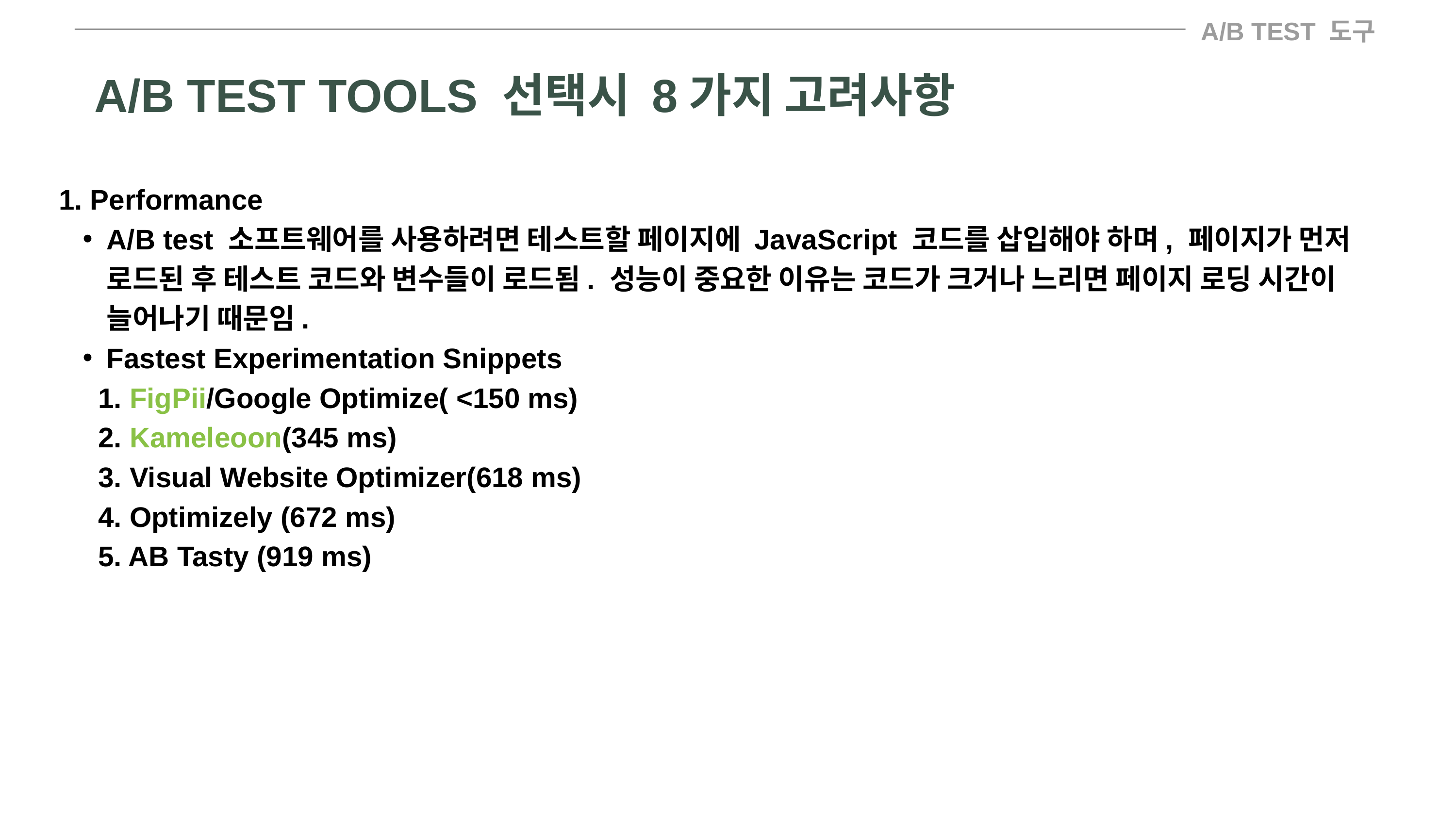

A/B TEST 도구

A/B TEST TOOLS 선택시 8가지 고려사항

1. Performance
A/B test 소프트웨어를 사용하려면 테스트할 페이지에 JavaScript 코드를 삽입해야 하며, 페이지가 먼저 로드된 후 테스트 코드와 변수들이 로드됨. 성능이 중요한 이유는 코드가 크거나 느리면 페이지 로딩 시간이 늘어나기 때문임.
Fastest Experimentation Snippets
     1. FigPii/Google Optimize( <150 ms)
     2. Kameleoon(345 ms)
     3. Visual Website Optimizer(618 ms)
     4. Optimizely (672 ms)
     5. AB Tasty (919 ms)